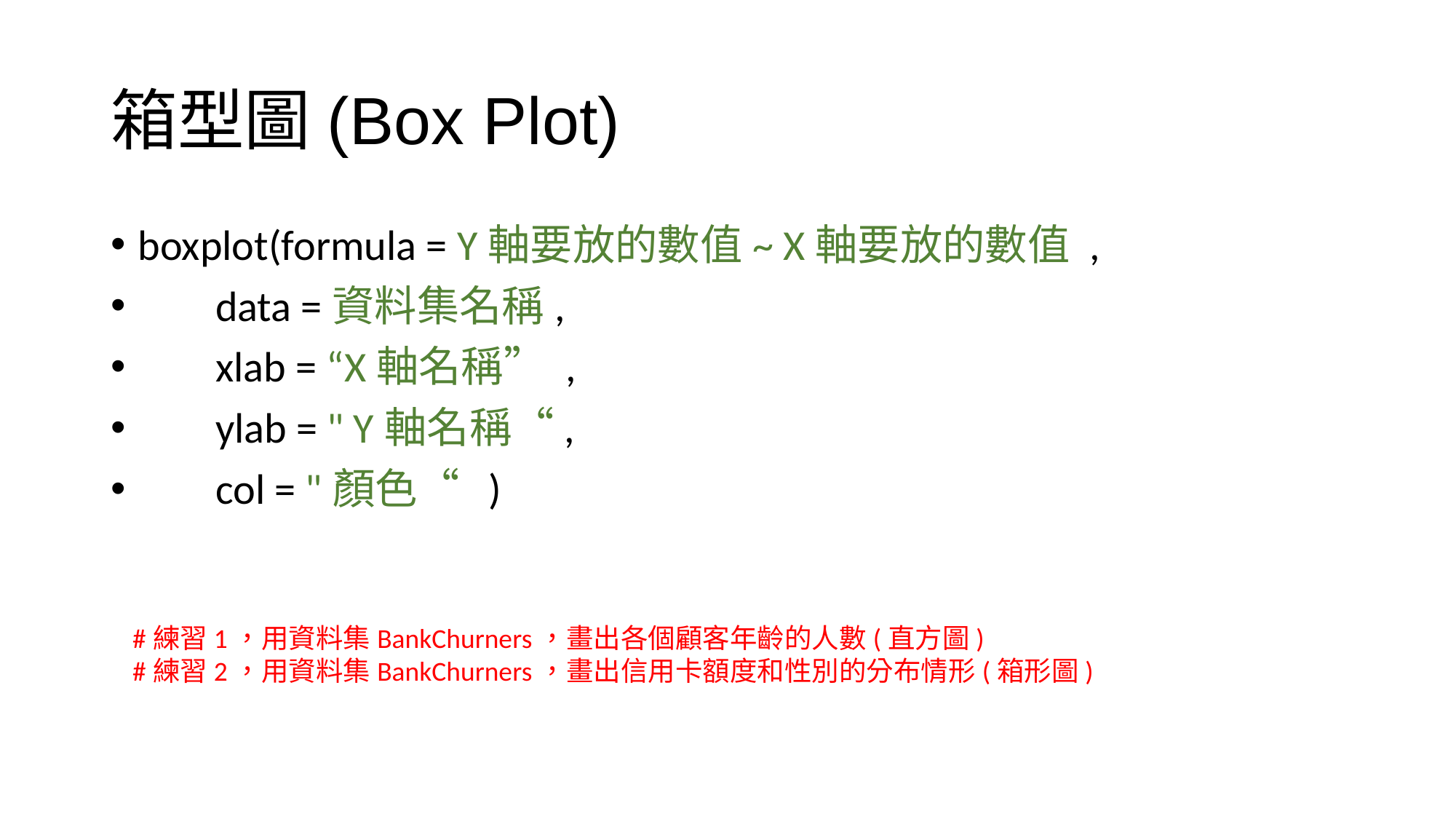

# 箱型圖(Box Plot)
boxplot(formula = Y軸要放的數值~ X軸要放的數值 ,
        data =資料集名稱,
        xlab = “X軸名稱” ,
        ylab = " Y軸名稱“,
        col = "顏色“  )
#練習1，用資料集BankChurners，畫出各個顧客年齡的人數(直方圖)
#練習2，用資料集BankChurners，畫出信用卡額度和性別的分布情形(箱形圖)